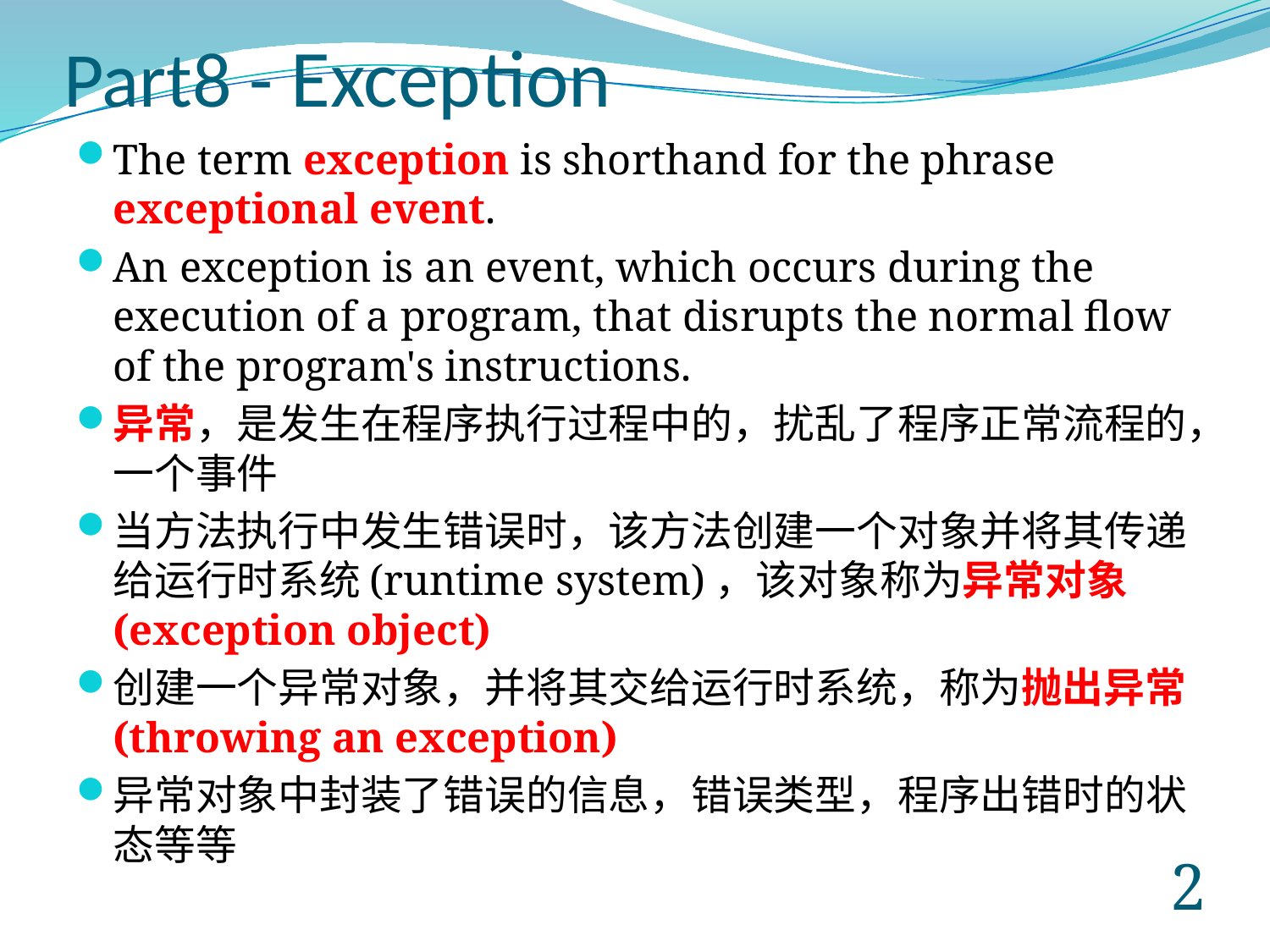

# Part8 - Exception
The term exception is shorthand for the phrase exceptional event.
An exception is an event, which occurs during the execution of a program, that disrupts the normal flow of the program's instructions.
异常，是发生在程序执行过程中的，扰乱了程序正常流程的，一个事件
当方法执行中发生错误时，该方法创建一个对象并将其传递给运行时系统(runtime system)，该对象称为异常对象(exception object)
创建一个异常对象，并将其交给运行时系统，称为抛出异常(throwing an exception)
异常对象中封装了错误的信息，错误类型，程序出错时的状态等等

2